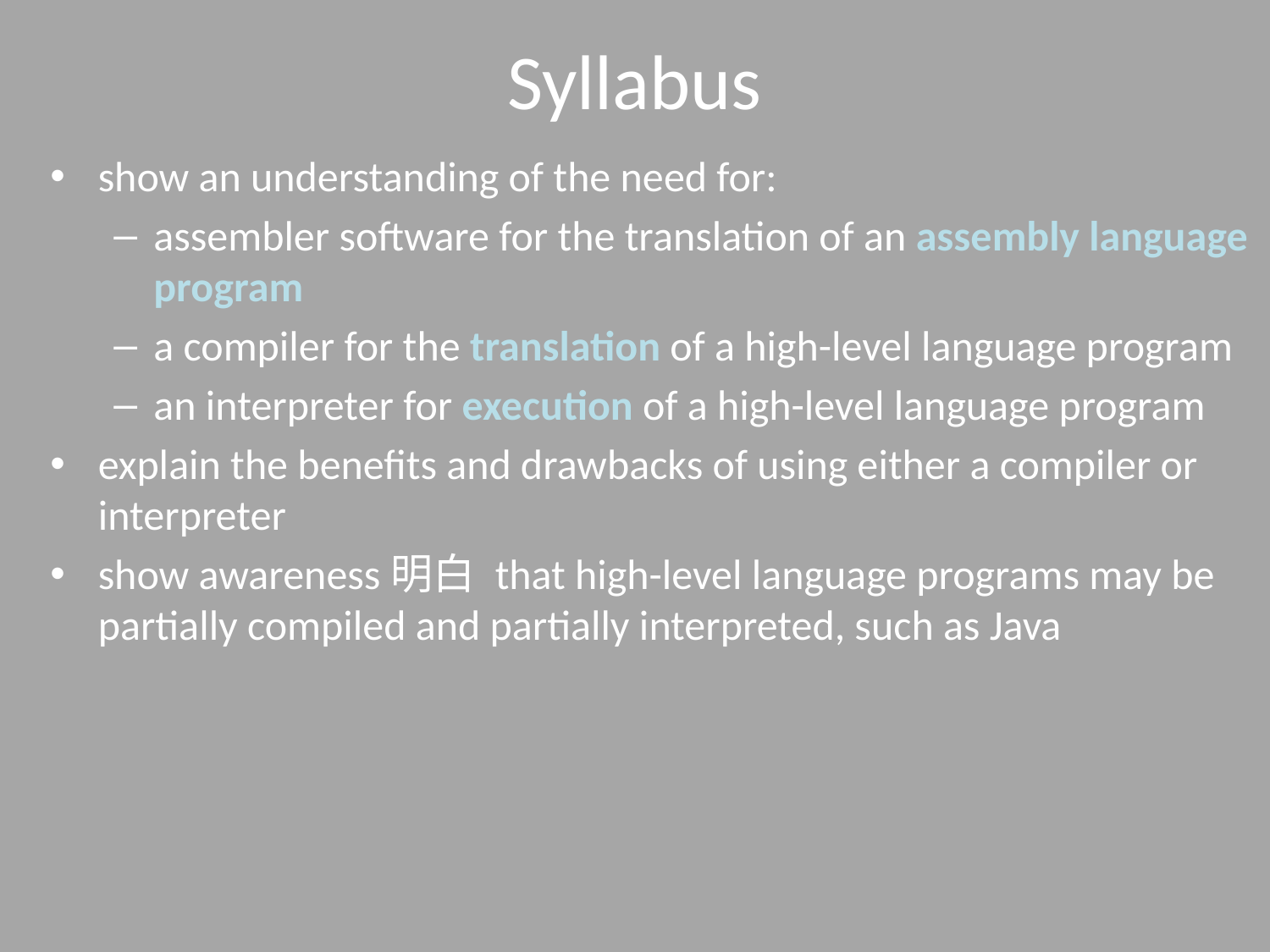

# Syllabus
show an understanding of the need for:
assembler software for the translation of an assembly language program
a compiler for the translation of a high-level language program
an interpreter for execution of a high-level language program
explain the benefits and drawbacks of using either a compiler or interpreter
show awareness明白 that high-level language programs may be partially compiled and partially interpreted, such as Java